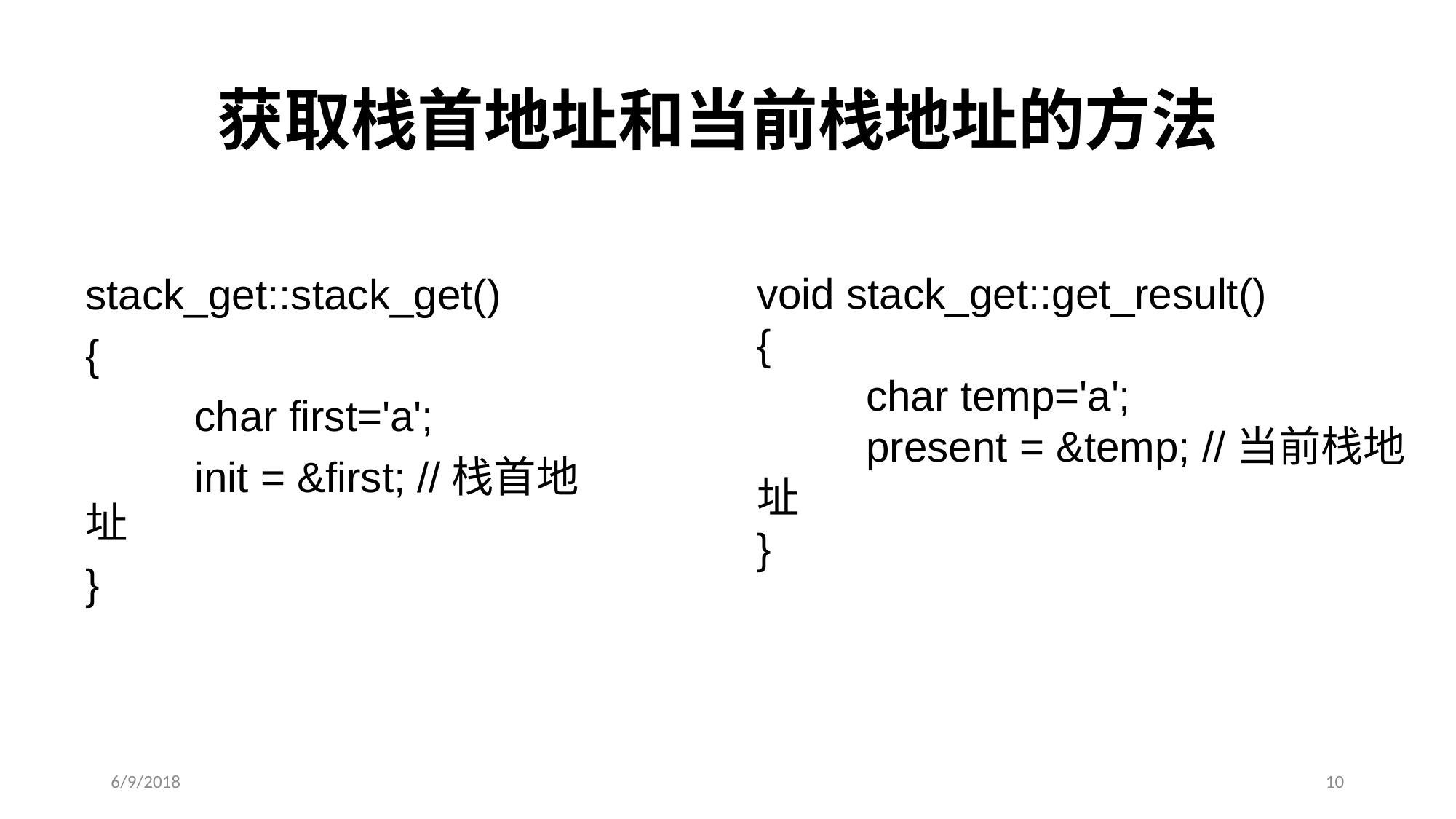

# 获取栈首地址和当前栈地址的方法
void stack_get::get_result()
{
	char temp='a';
	present = &temp; //当前栈地址
}
stack_get::stack_get()
{
	char first='a';
	init = &first; //栈首地址
}
6/9/2018
10